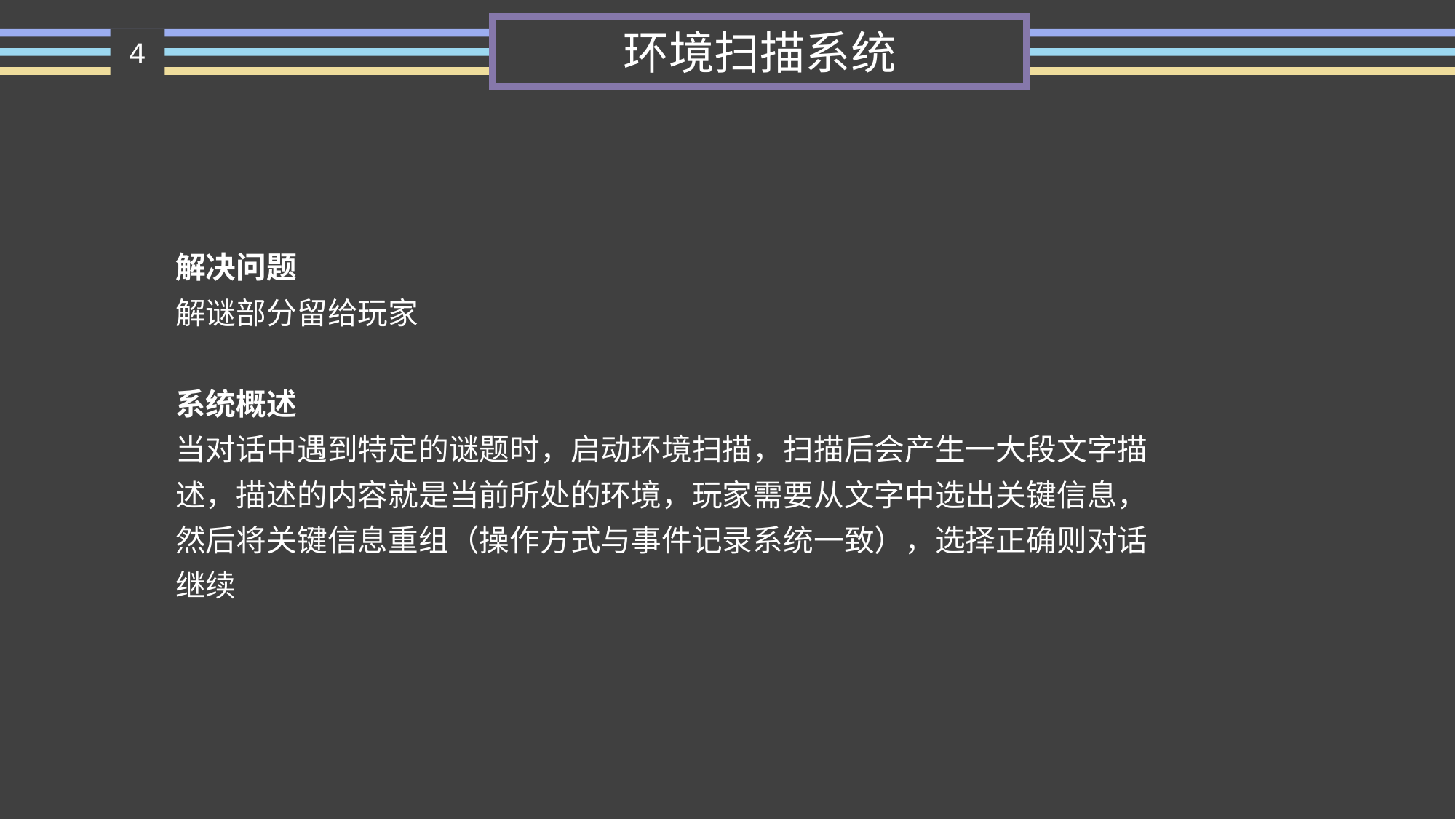

环境扫描系统

4

解决问题
解谜部分留给玩家

系统概述
当对话中遇到特定的谜题时，启动环境扫描，扫描后会产生一大段文字描述，描述的内容就是当前所处的环境，玩家需要从文字中选出关键信息，然后将关键信息重组（操作方式与事件记录系统一致），选择正确则对话继续